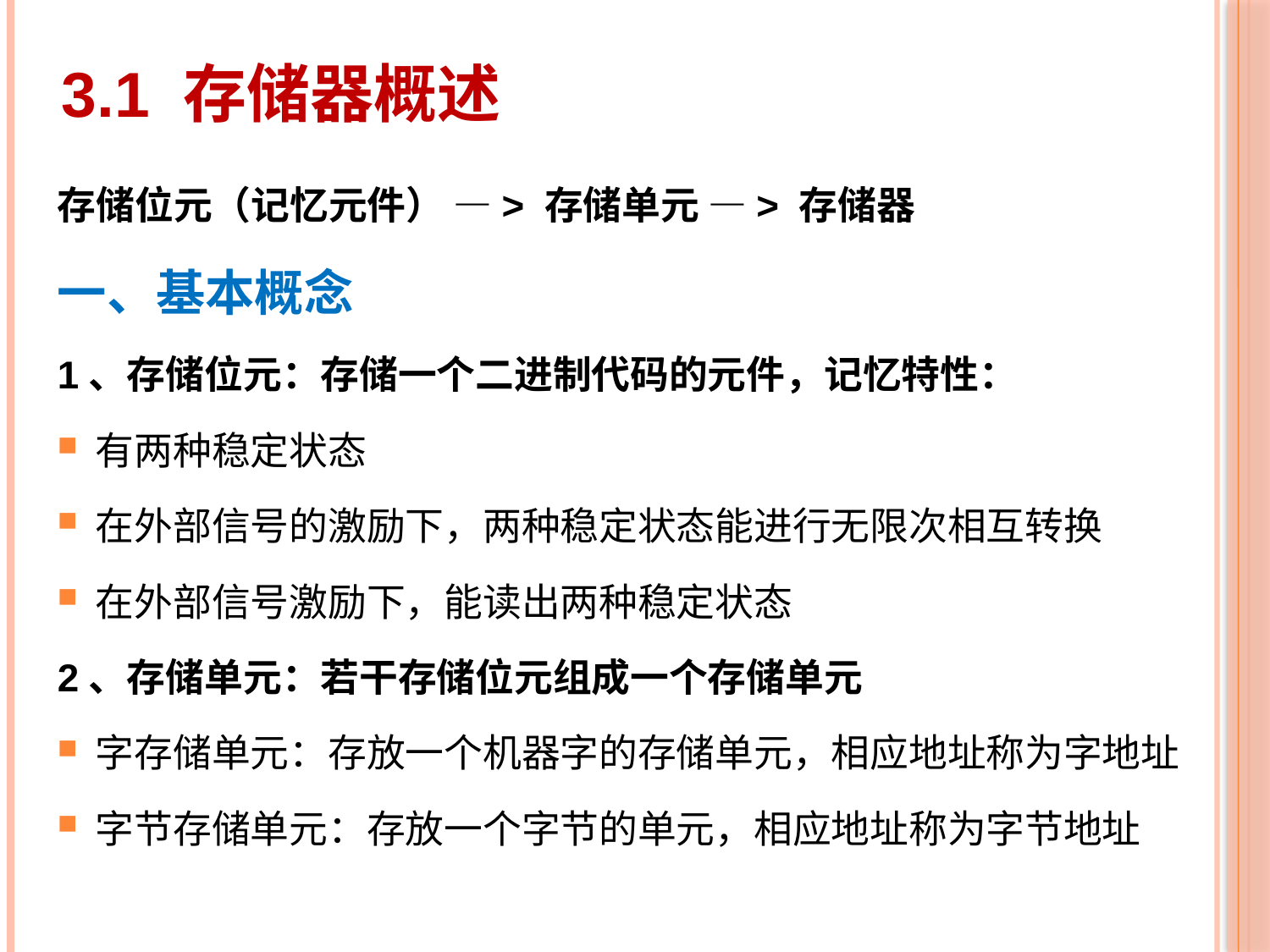

# 3.1 存储器概述
存储位元（记忆元件） —> 存储单元 —> 存储器
一、基本概念
1、存储位元：存储一个二进制代码的元件，记忆特性：
有两种稳定状态
在外部信号的激励下，两种稳定状态能进行无限次相互转换
在外部信号激励下，能读出两种稳定状态
2、存储单元：若干存储位元组成一个存储单元
字存储单元：存放一个机器字的存储单元，相应地址称为字地址
字节存储单元：存放一个字节的单元，相应地址称为字节地址